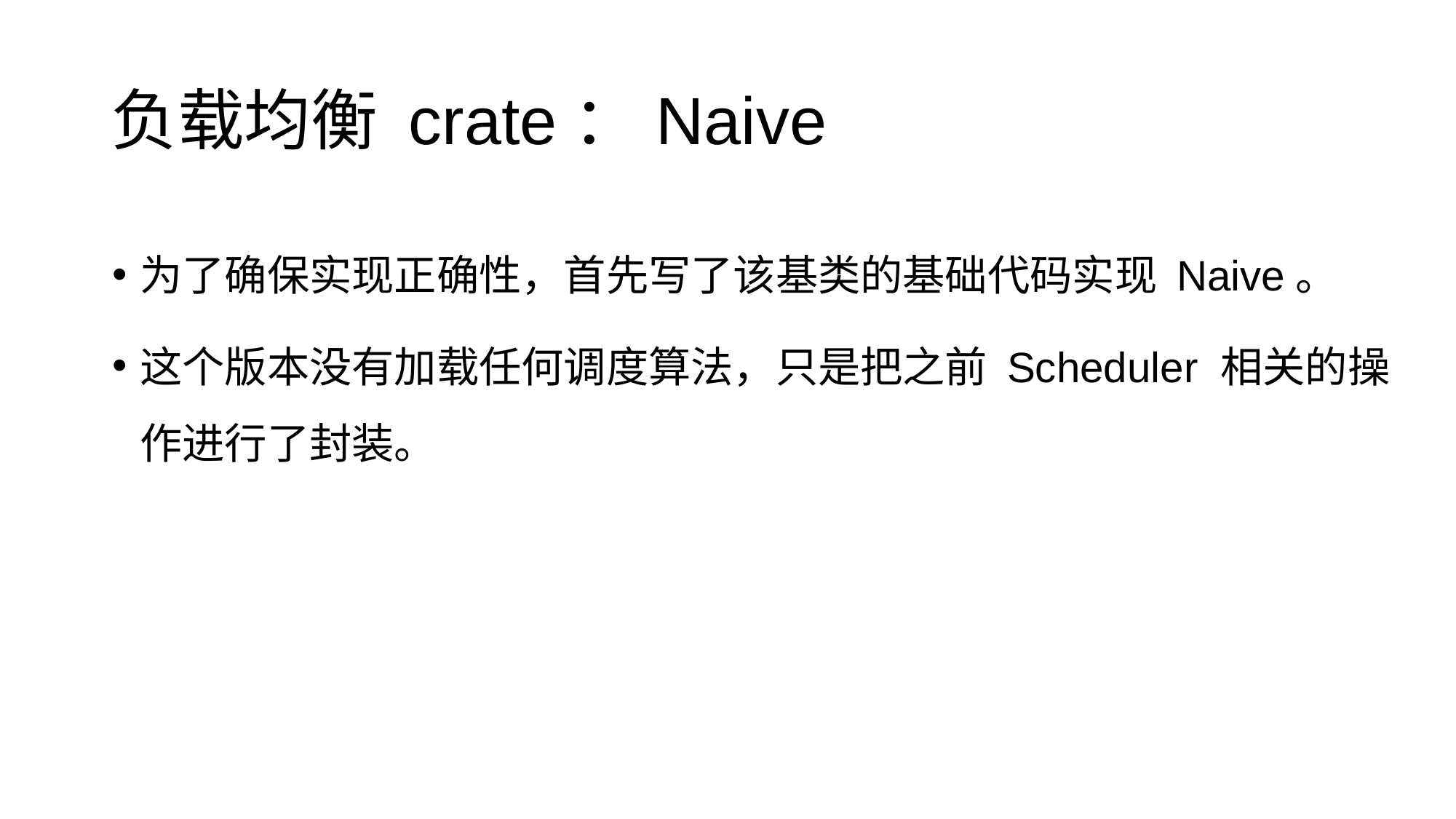

# 负载均衡 crate：Naive
为了确保实现正确性，首先写了该基类的基础代码实现 Naive。
这个版本没有加载任何调度算法，只是把之前 Scheduler 相关的操作进行了封装。